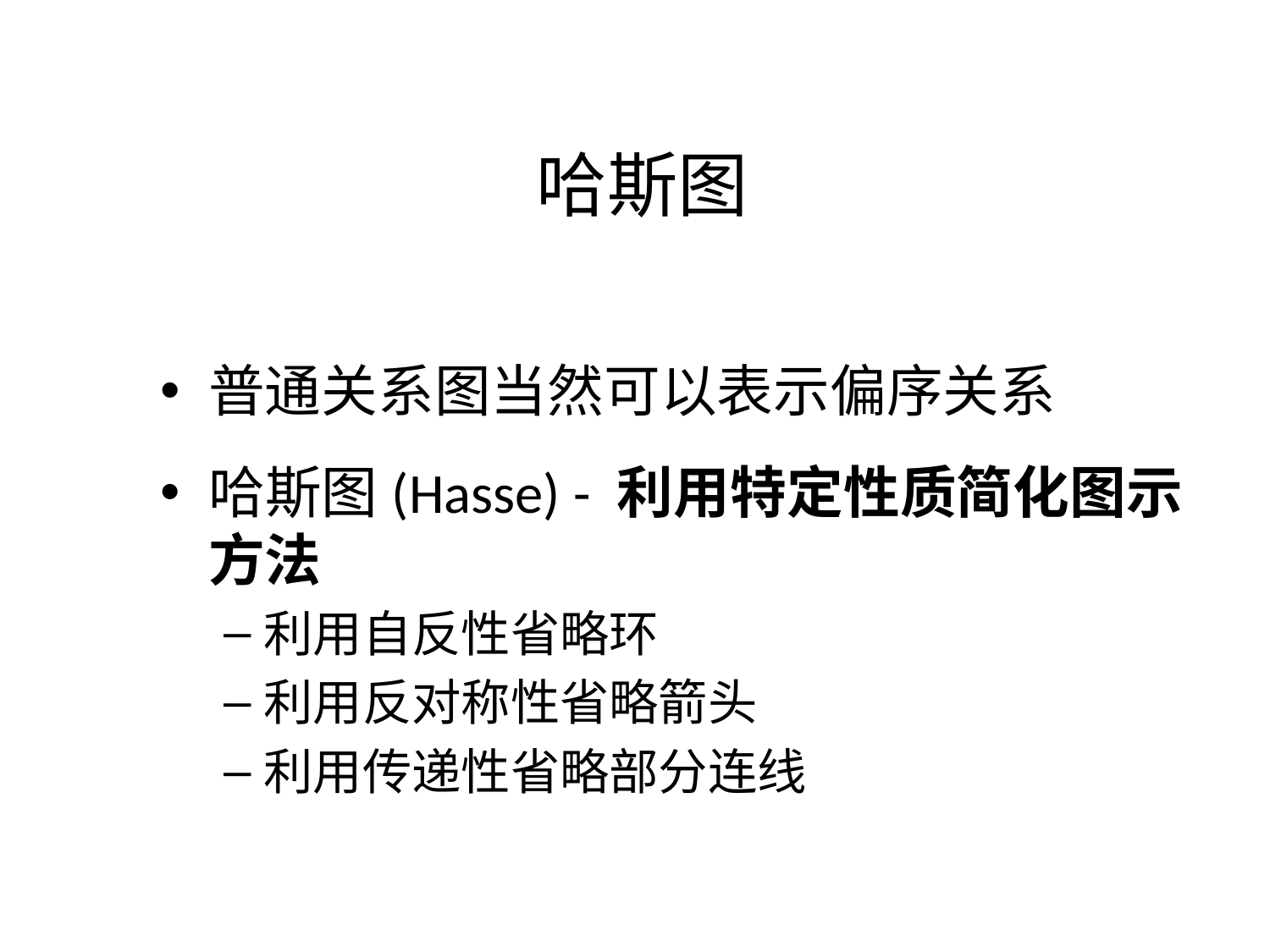

# 哈斯图
普通关系图当然可以表示偏序关系
哈斯图(Hasse) - 利用特定性质简化图示方法
利用自反性省略环
利用反对称性省略箭头
利用传递性省略部分连线